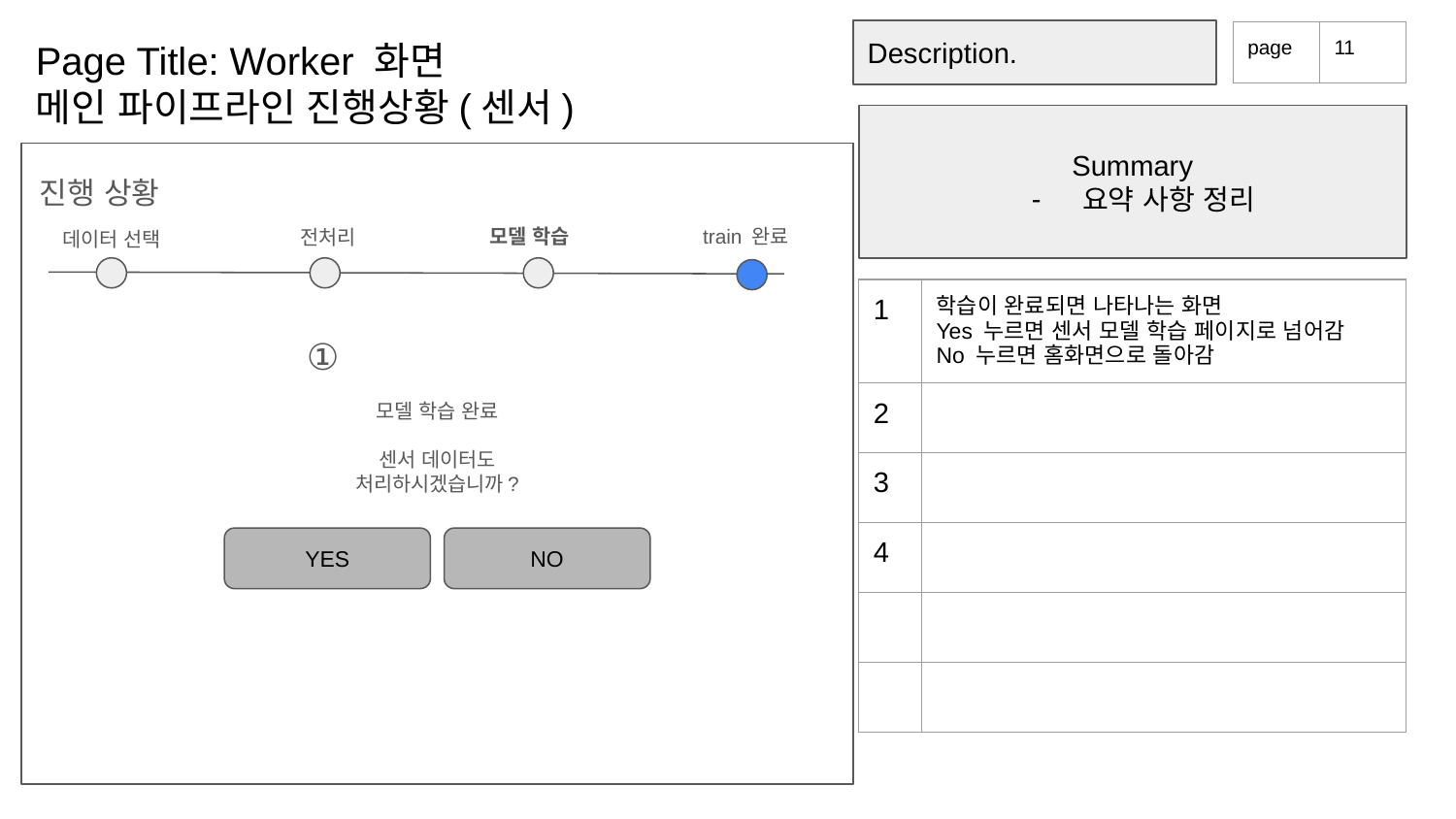

Description.
# Page Title: Worker 화면
메인 파이프라인 진행상황(센서)
| page | 11 |
| --- | --- |
Summary
요약 사항 정리

진행 상황

데이터 선택
모델 학습
train 완료
전처리

| 1 | 학습이 완료되면 나타나는 화면 Yes 누르면 센서 모델 학습 페이지로 넘어감 No 누르면 홈화면으로 돌아감 |
| --- | --- |
| 2 |  |
| 3 |  |
| 4 |  |
|  |  |
|  |  |
①
모델 학습 완료

센서 데이터도 처리하시겠습니까?
YES
NO